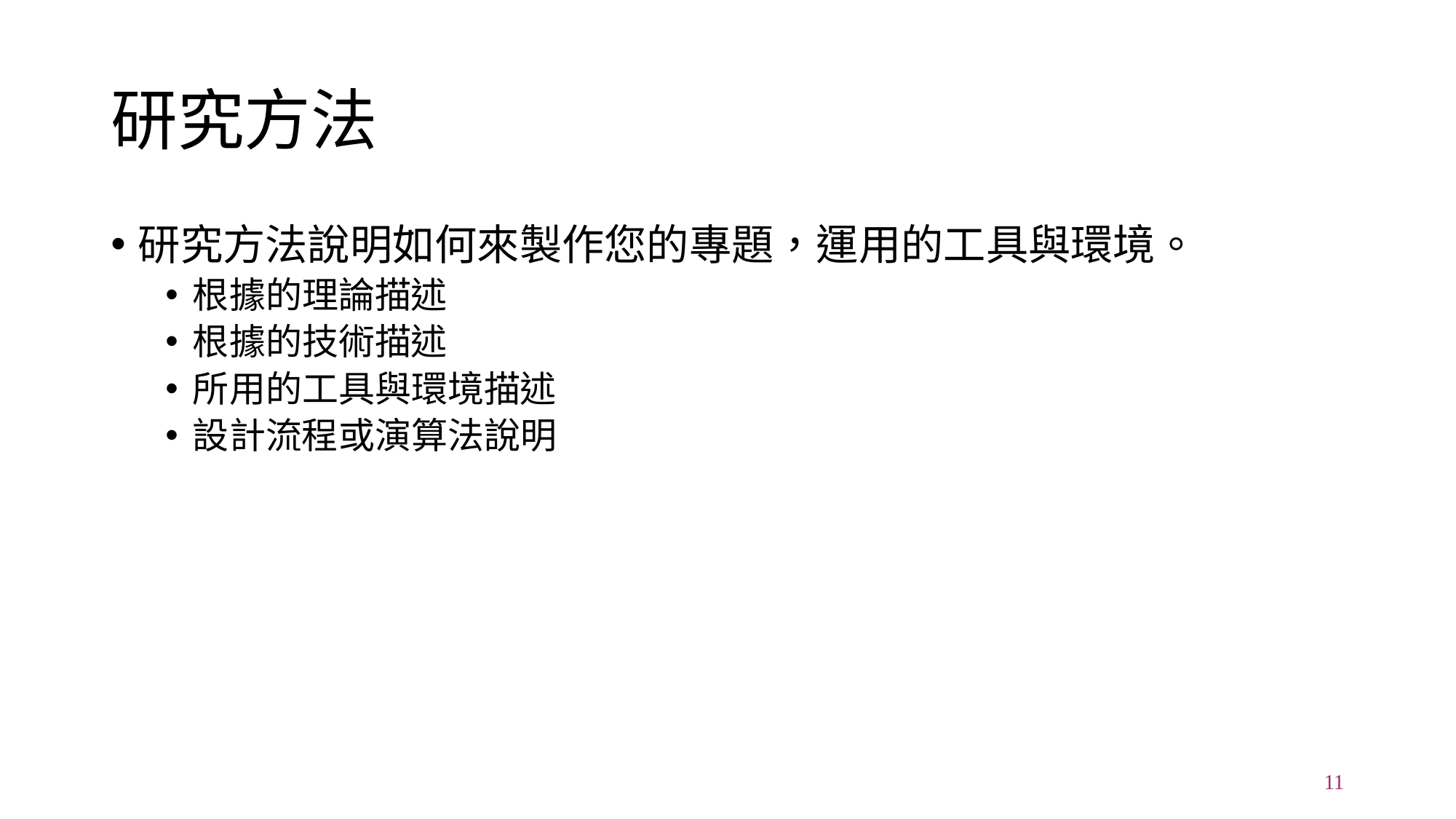

# 研究方法
研究方法說明如何來製作您的專題，運用的工具與環境。
根據的理論描述
根據的技術描述
所用的工具與環境描述
設計流程或演算法說明

11